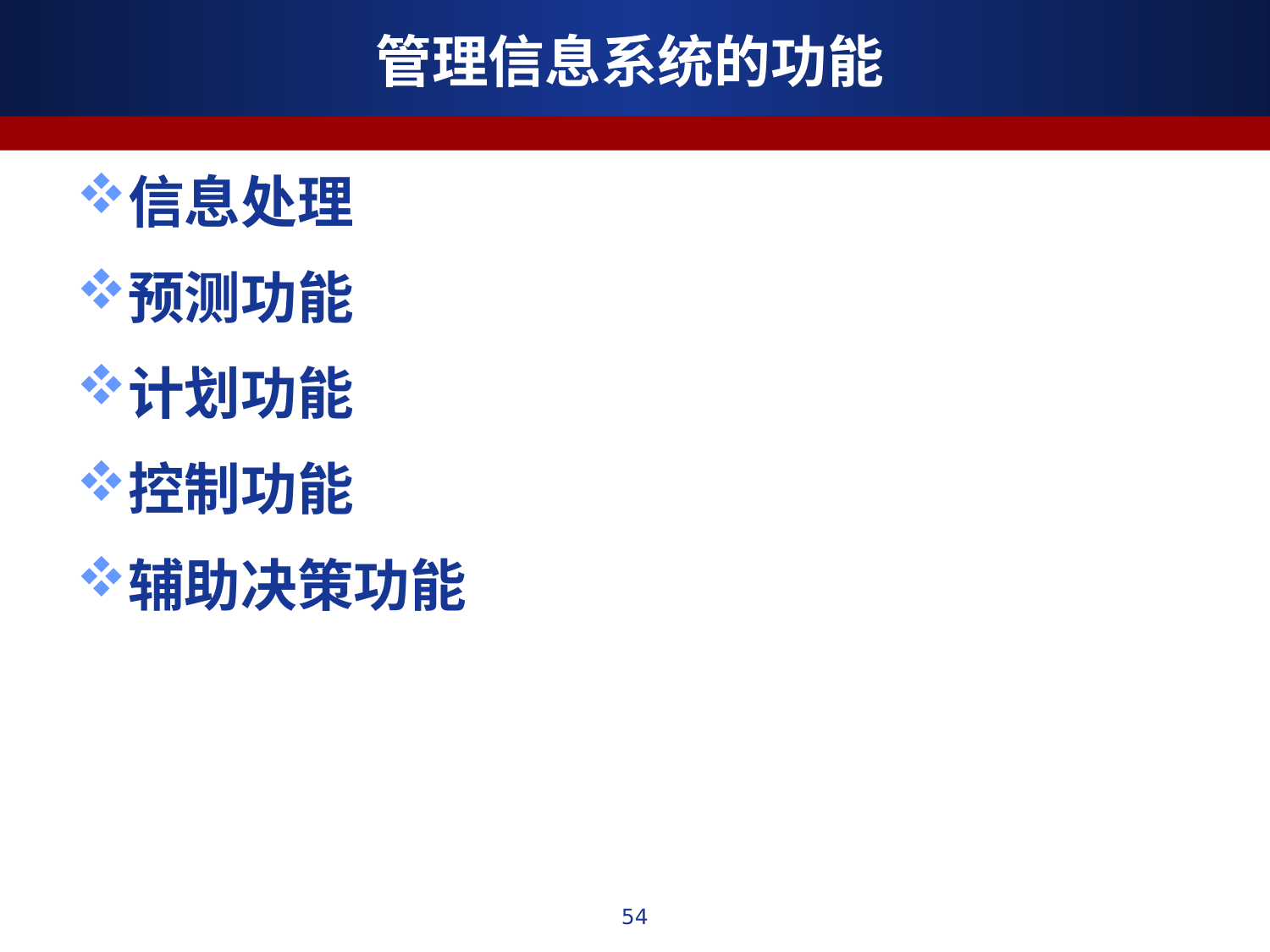

# 管理信息系统的功能

信息处理
预测功能
计划功能
控制功能
辅助决策功能

54